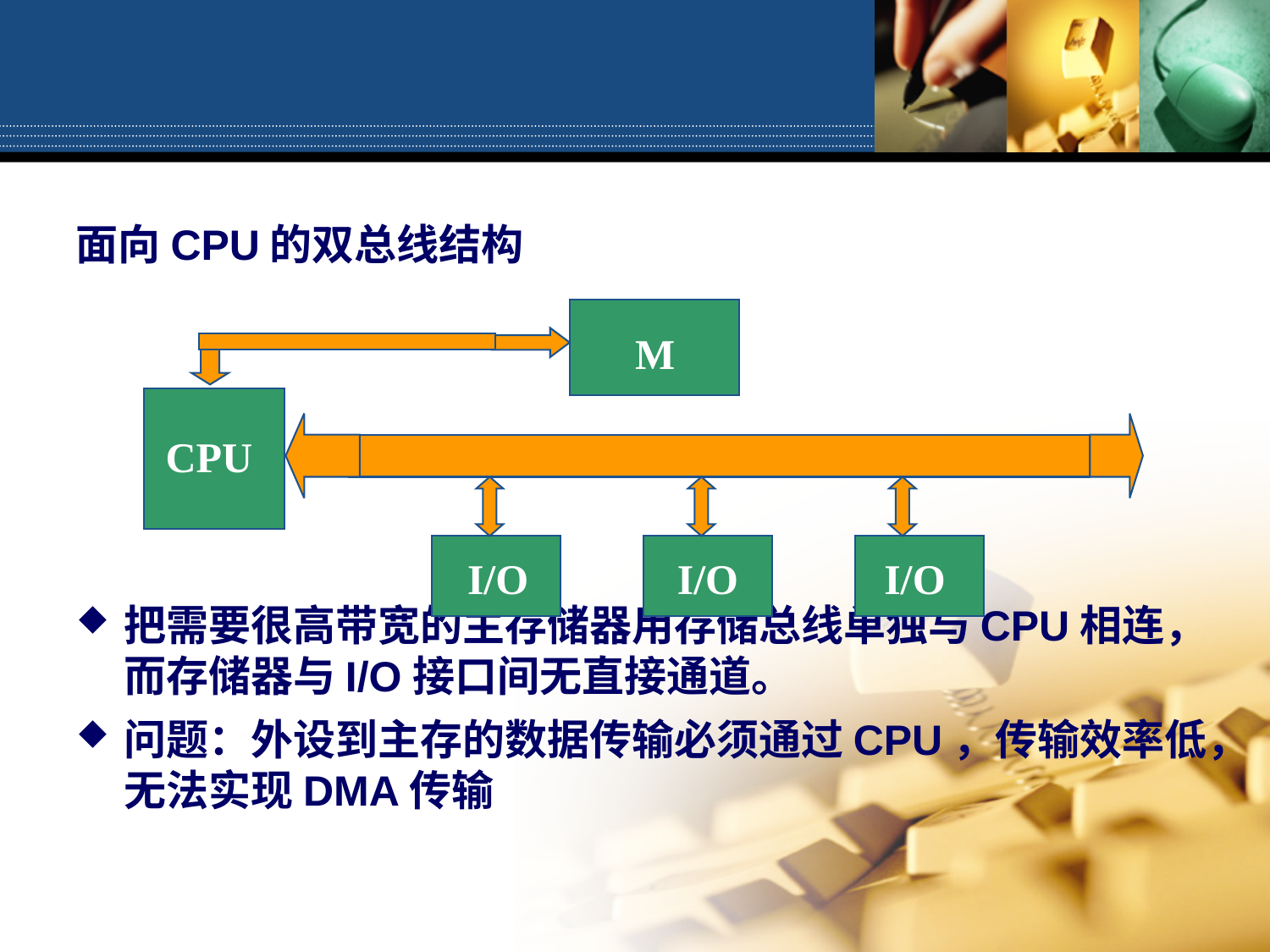

面向CPU的双总线结构

把需要很高带宽的主存储器用存储总线单独与CPU相连，而存储器与I/O接口间无直接通道。
问题：外设到主存的数据传输必须通过CPU，传输效率低，无法实现DMA传输

  M

CPU

  I/O
  I/O
  I/O